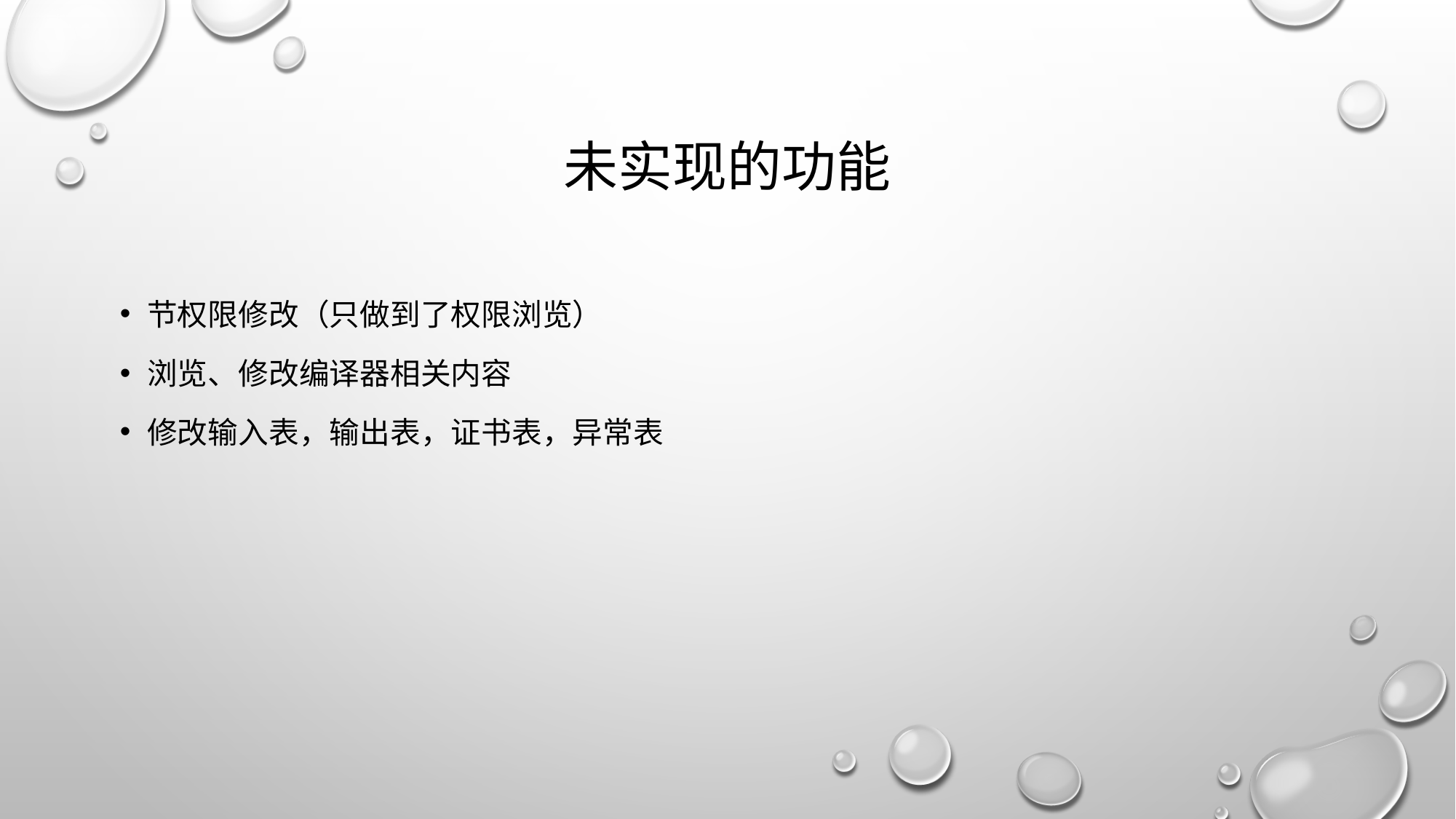

# 未实现的功能
节权限修改（只做到了权限浏览）
浏览、修改编译器相关内容
修改输入表，输出表，证书表，异常表